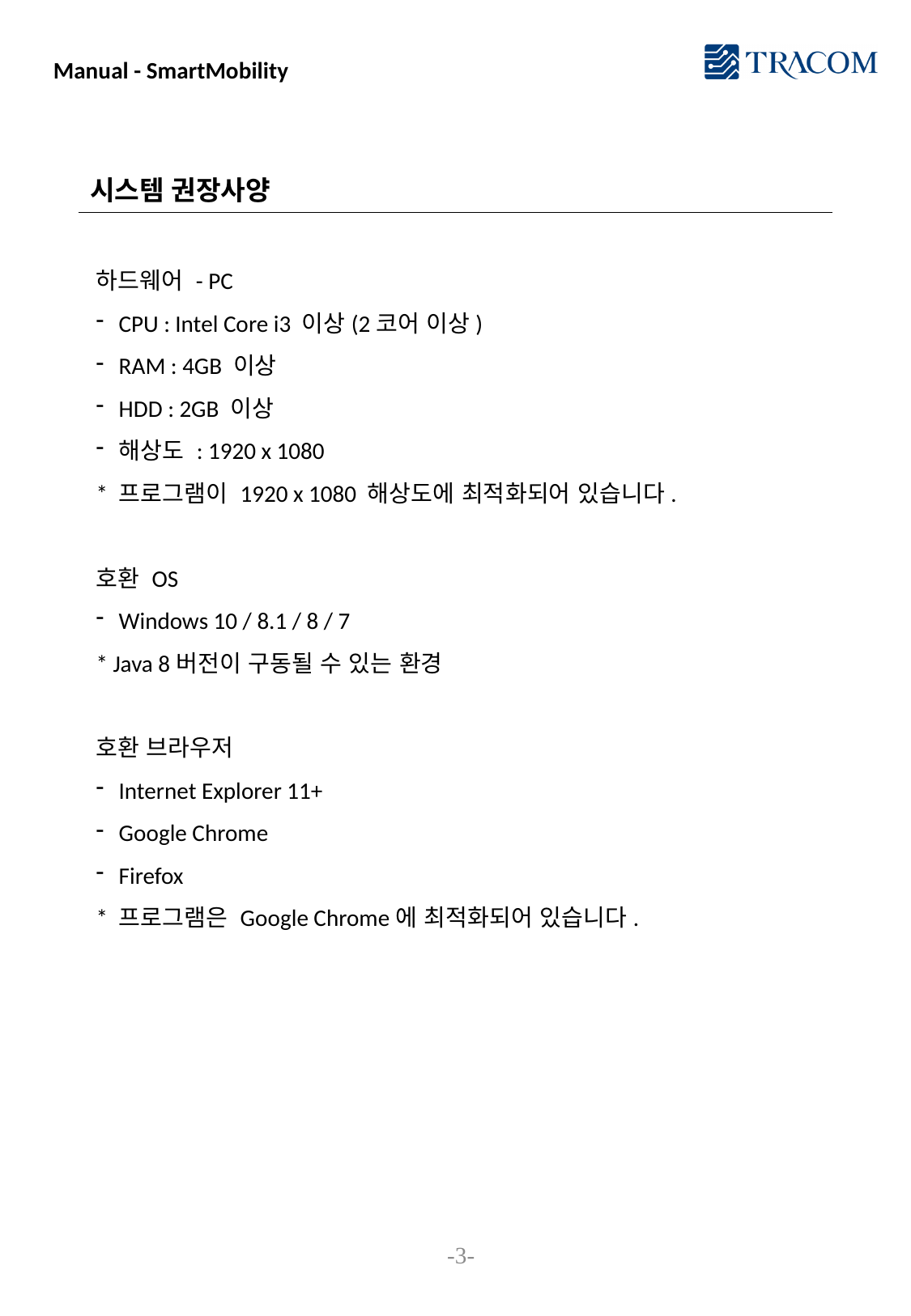

시스템 권장사양
하드웨어 - PC
CPU : Intel Core i3 이상(2코어 이상)
RAM : 4GB 이상
HDD : 2GB 이상
해상도 : 1920 x 1080
* 프로그램이 1920 x 1080 해상도에 최적화되어 있습니다.

호환 OS
Windows 10 / 8.1 / 8 / 7
* Java 8버전이 구동될 수 있는 환경

호환 브라우저
Internet Explorer 11+
Google Chrome
Firefox
* 프로그램은 Google Chrome에 최적화되어 있습니다.
-3-